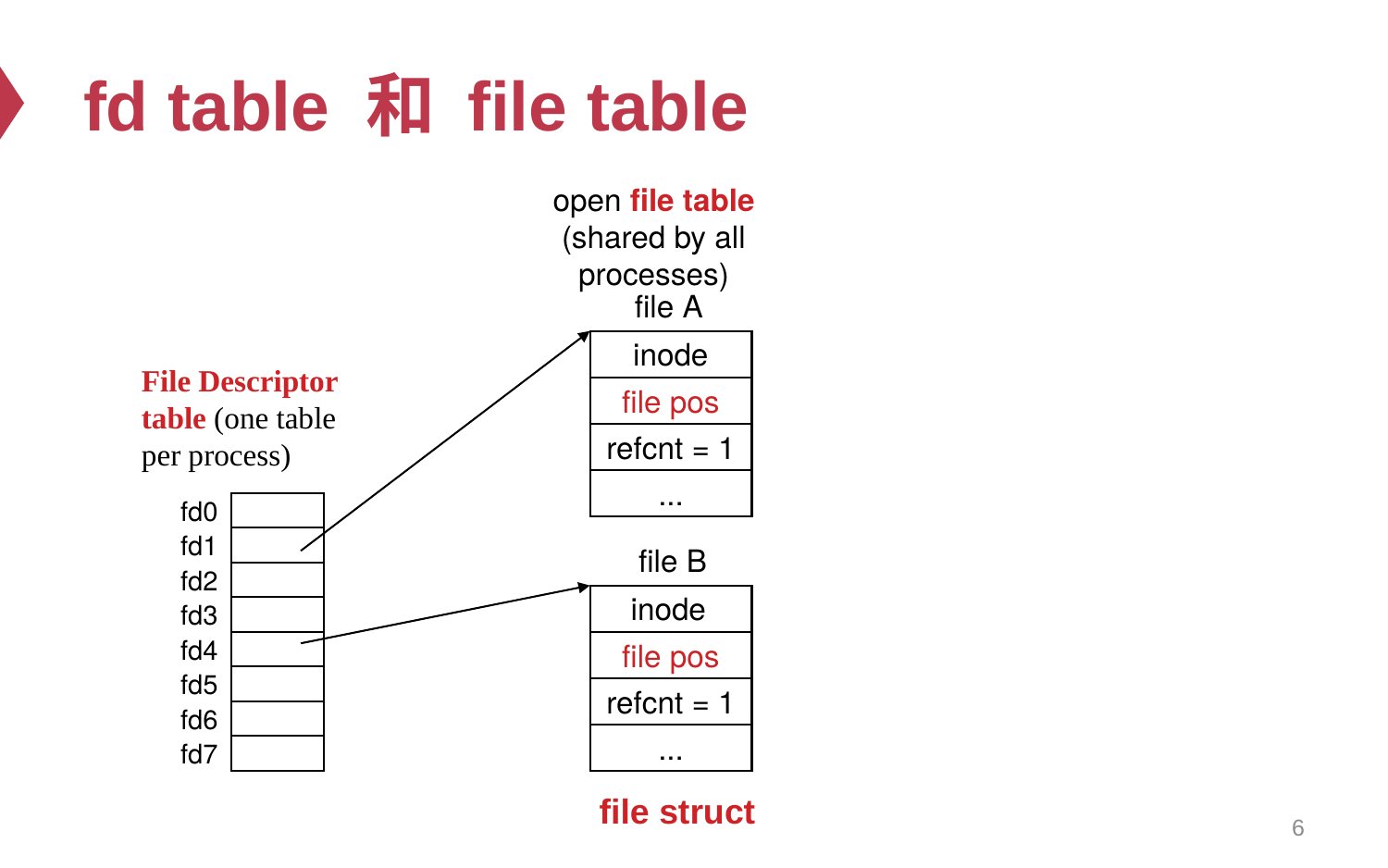

# fd table 和 file table
open file table
(shared by all processes)
file A
inode

File Descriptor table (one table per process)
file pos
refcnt = 1
...
fd0

fd1

file B
fd2

inode

fd3

fd4

file pos
fd5

refcnt = 1
fd6

...
fd7

file struct
6